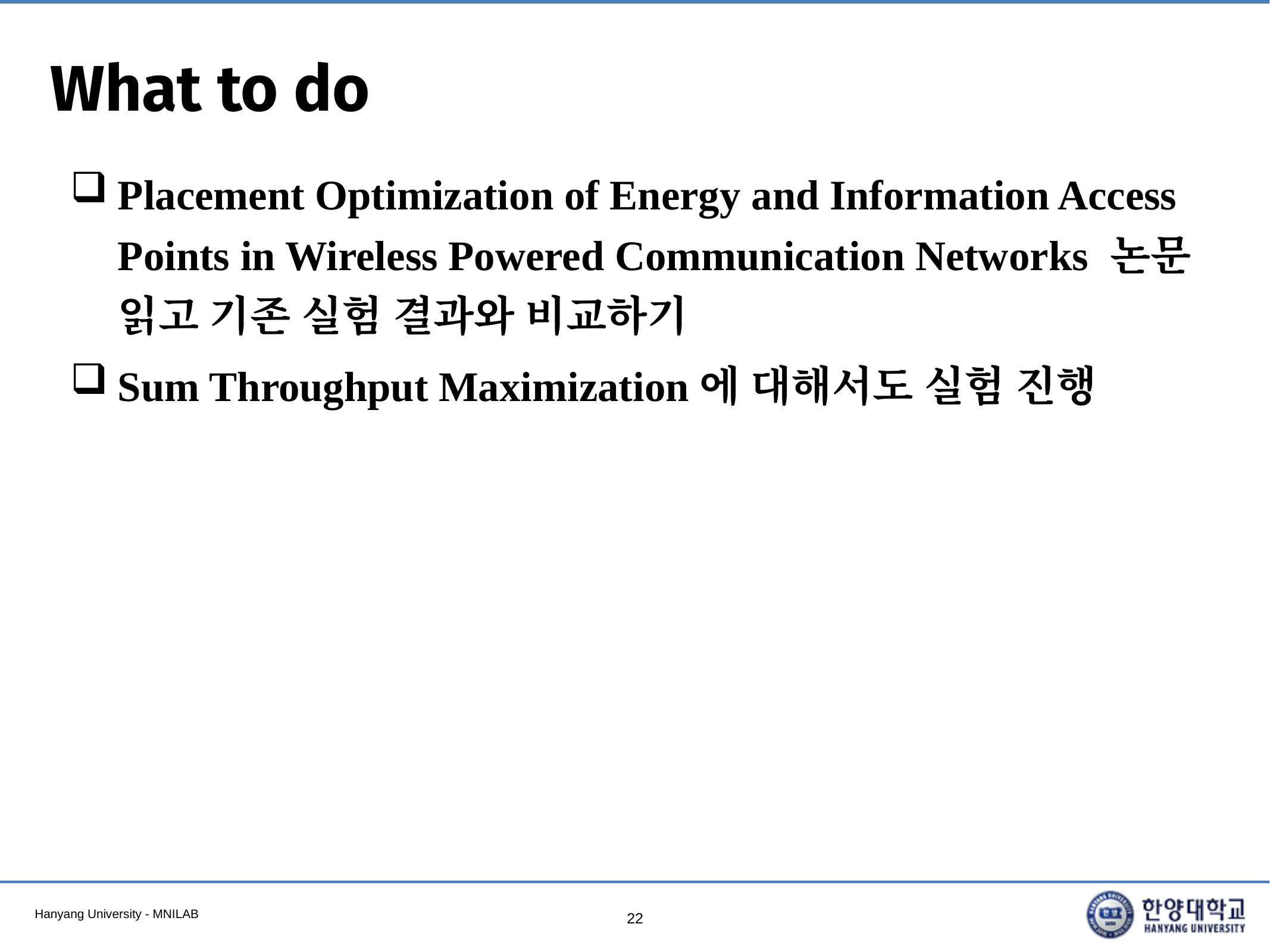

# What to do
Placement Optimization of Energy and Information Access Points in Wireless Powered Communication Networks 논문 읽고 기존 실험 결과와 비교하기
Sum Throughput Maximization에 대해서도 실험 진행
22